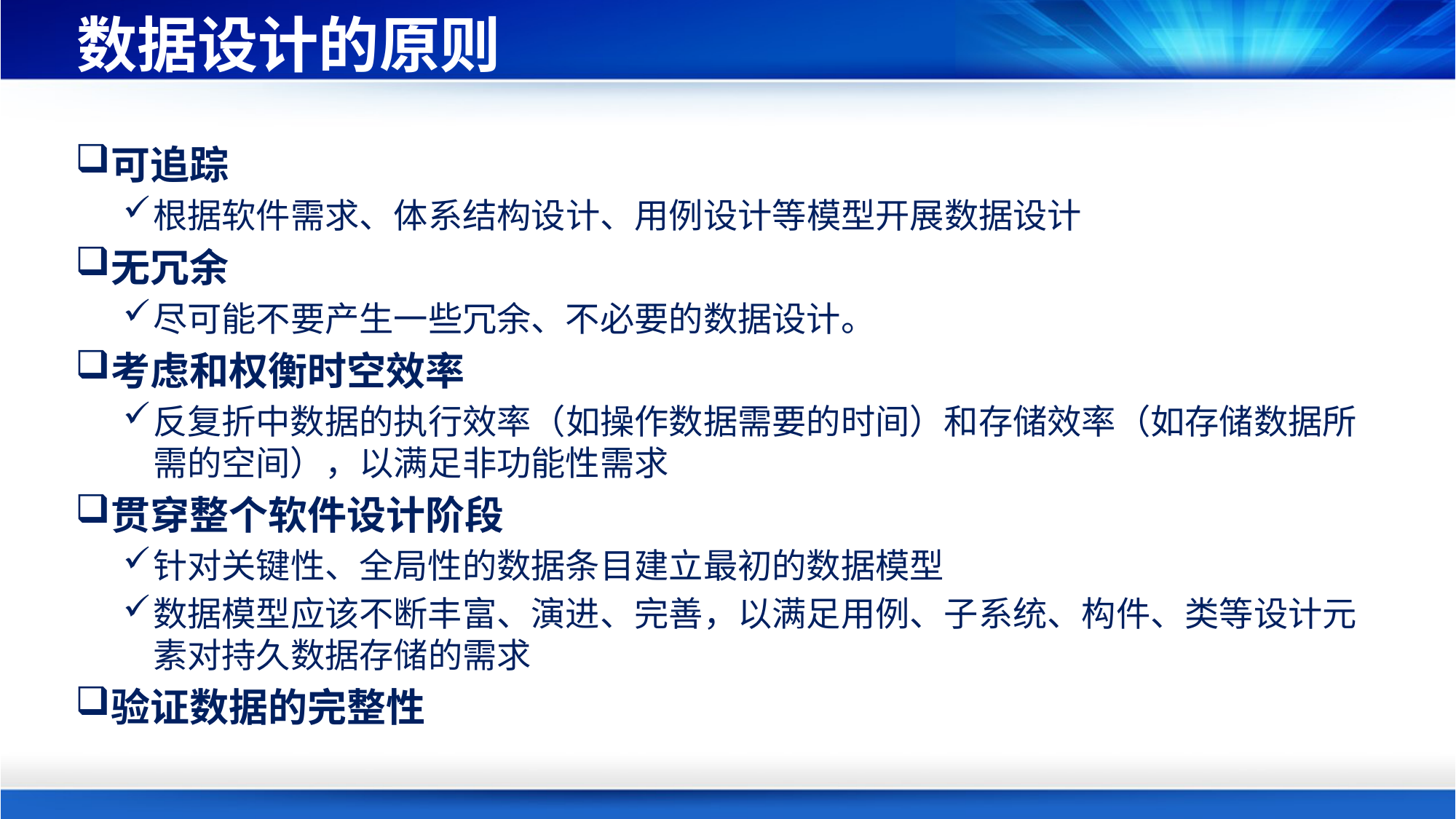

# 数据设计的原则
可追踪
根据软件需求、体系结构设计、用例设计等模型开展数据设计
无冗余
尽可能不要产生一些冗余、不必要的数据设计。
考虑和权衡时空效率
反复折中数据的执行效率（如操作数据需要的时间）和存储效率（如存储数据所需的空间），以满足非功能性需求
贯穿整个软件设计阶段
针对关键性、全局性的数据条目建立最初的数据模型
数据模型应该不断丰富、演进、完善，以满足用例、子系统、构件、类等设计元素对持久数据存储的需求
验证数据的完整性